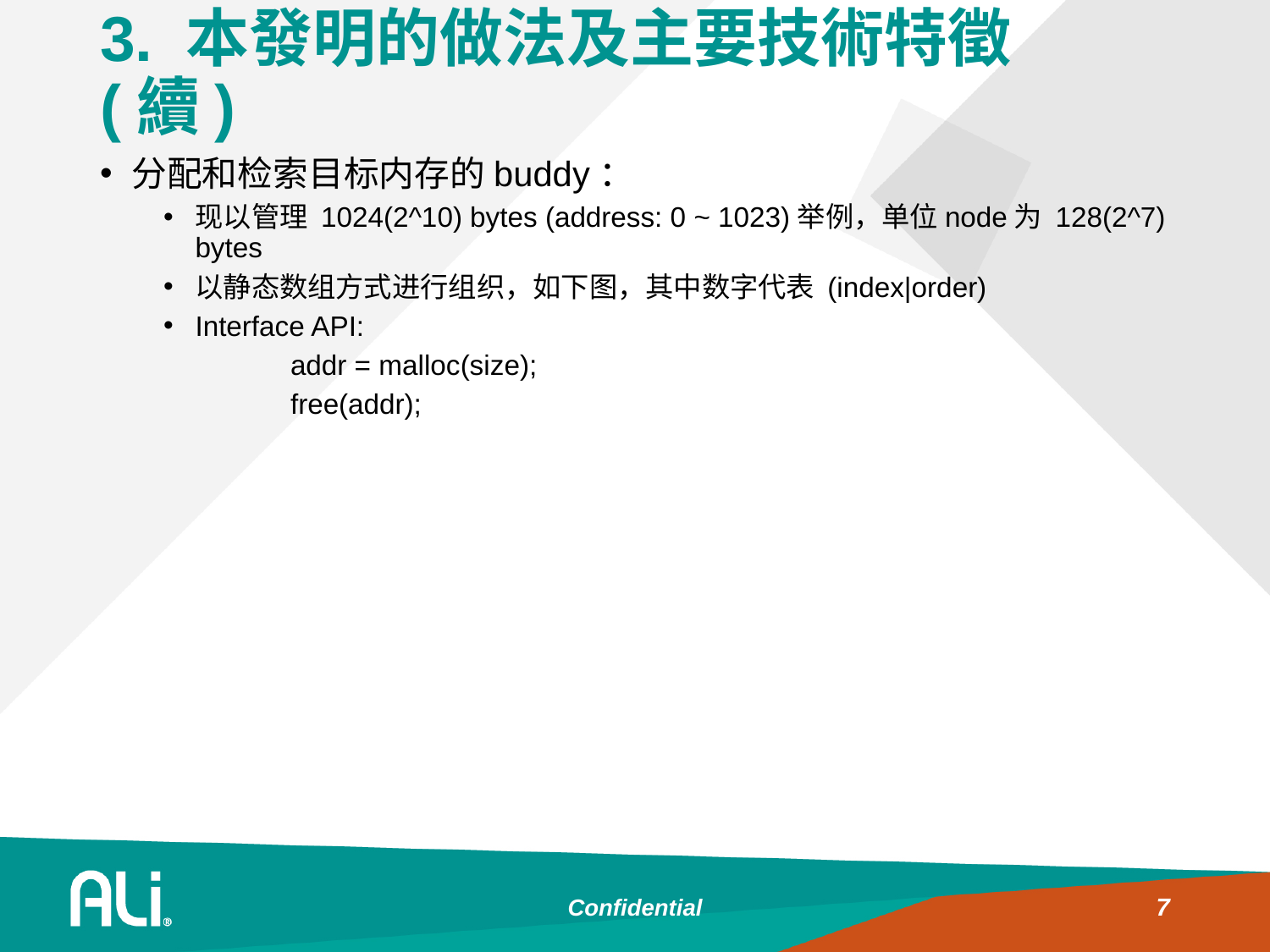

# 3. 本發明的做法及主要技術特徵 (續)
分配和检索目标内存的buddy：
现以管理 1024(2^10) bytes (address: 0 ~ 1023)举例，单位node为 128(2^7) bytes
以静态数组方式进行组织，如下图，其中数字代表 (index|order)
Interface API:
	addr = malloc(size);
	free(addr);